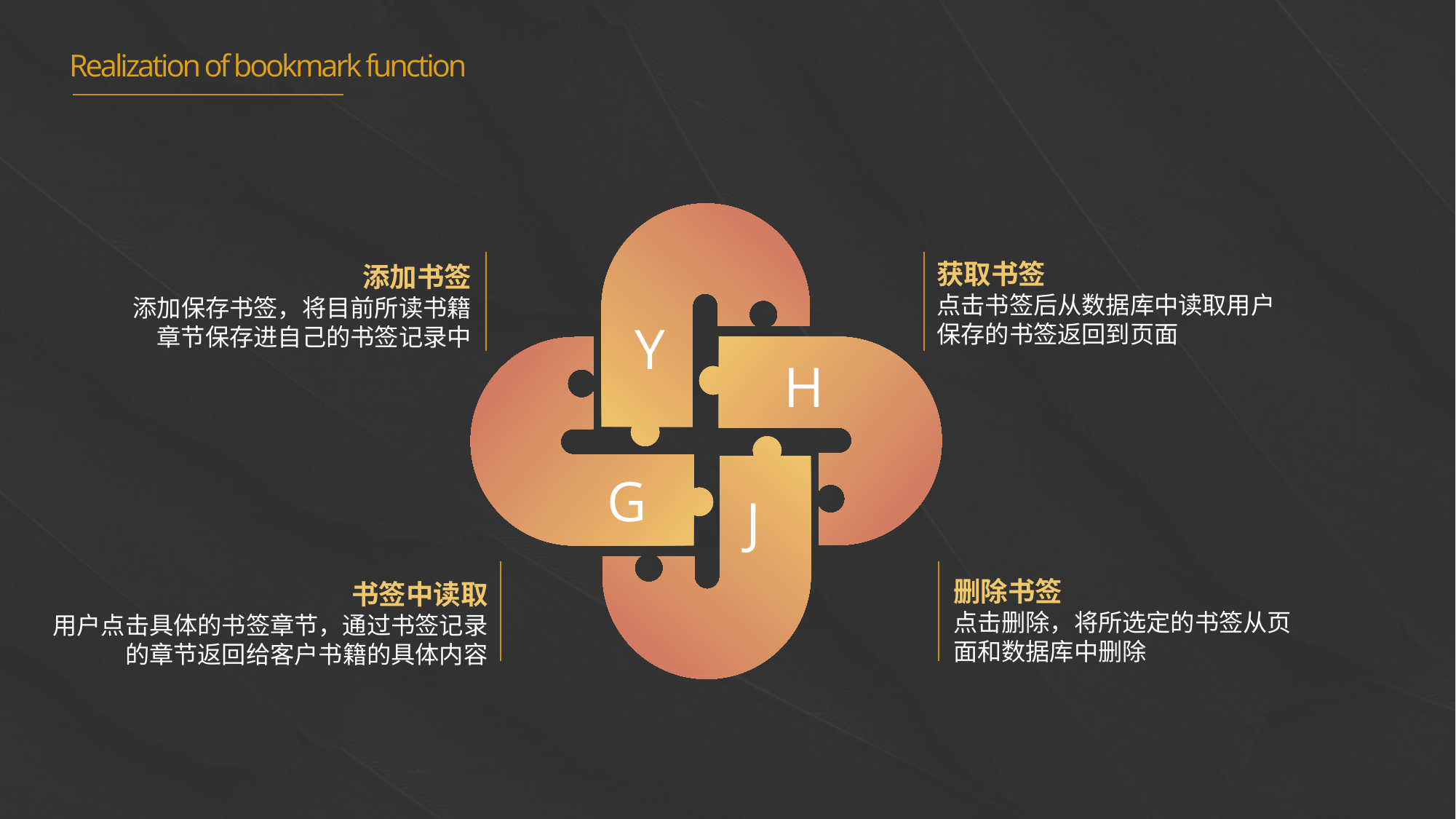

Realization of bookmark function

e7d195523061f1c0205959036996ad55c215b892a7aac5c0B9ADEF7896FB48F2EF97163A2DE1401E1875DEDC438B7864AD24CA23553DBBBD975DAF4CAD4A2592689FFB6CEE59FFA55B2702D0E5EE29CDFC0DD98BC7D6A39A64D3162AEA17DB19B9B9A87D0E9A0C5838999CD047764B32476FB53FC54D3671B43638F8C25D9EC95BB52BCC6C1CB3F6DE41EB0266A54822
获取书签
点击书签后从数据库中读取用户保存的书签返回到页面

添加书签
添加保存书签，将目前所读书籍章节保存进自己的书签记录中

Y

H

G
J
删除书签
点击删除，将所选定的书签从页面和数据库中删除
书签中读取
用户点击具体的书签章节，通过书签记录的章节返回给客户书籍的具体内容